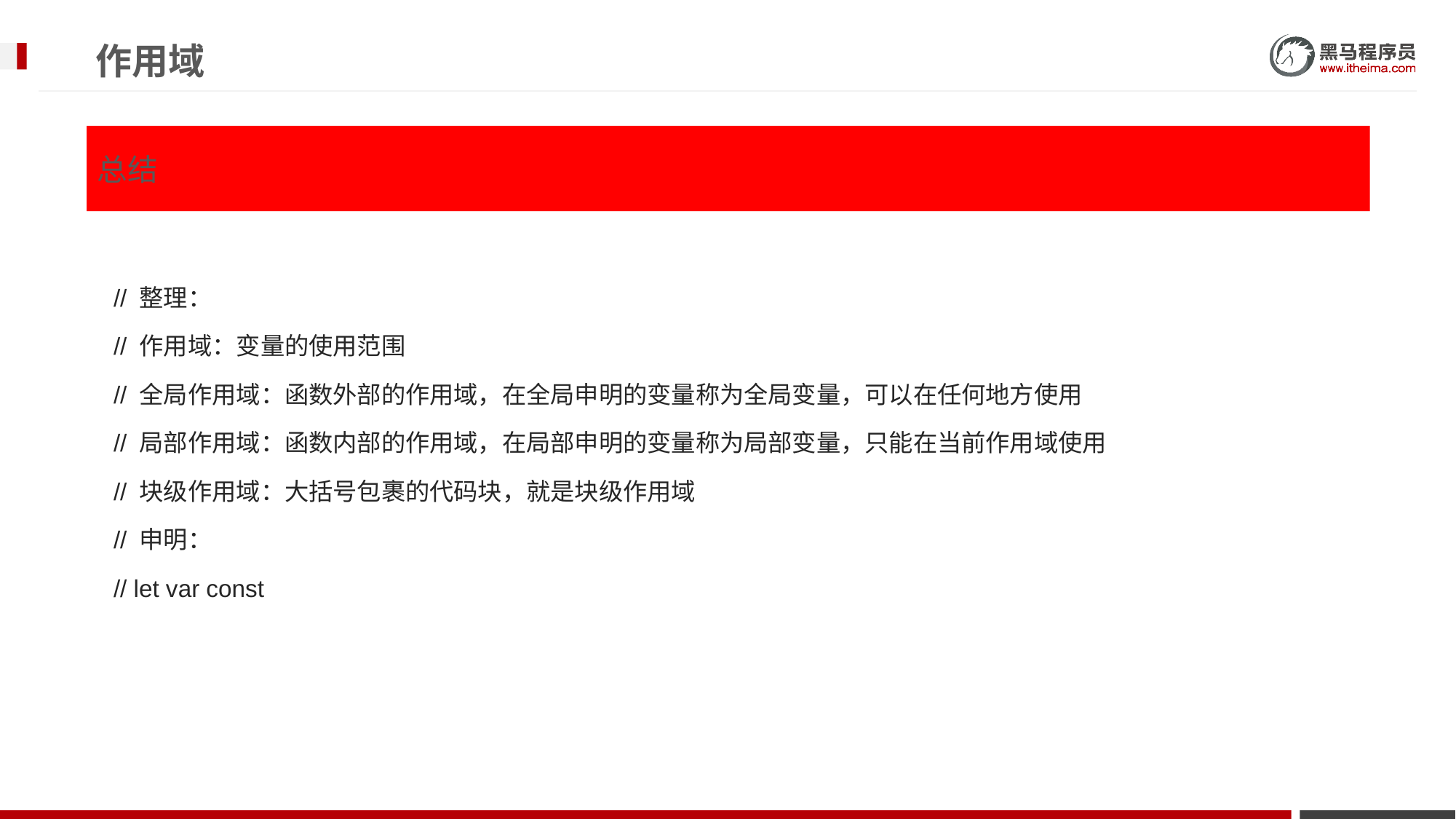

# 作用域
总结
// 整理：
// 作用域：变量的使用范围
// 全局作用域：函数外部的作用域，在全局申明的变量称为全局变量，可以在任何地方使用
// 局部作用域：函数内部的作用域，在局部申明的变量称为局部变量，只能在当前作用域使用
// 块级作用域：大括号包裹的代码块，就是块级作用域
// 申明：
// let var const